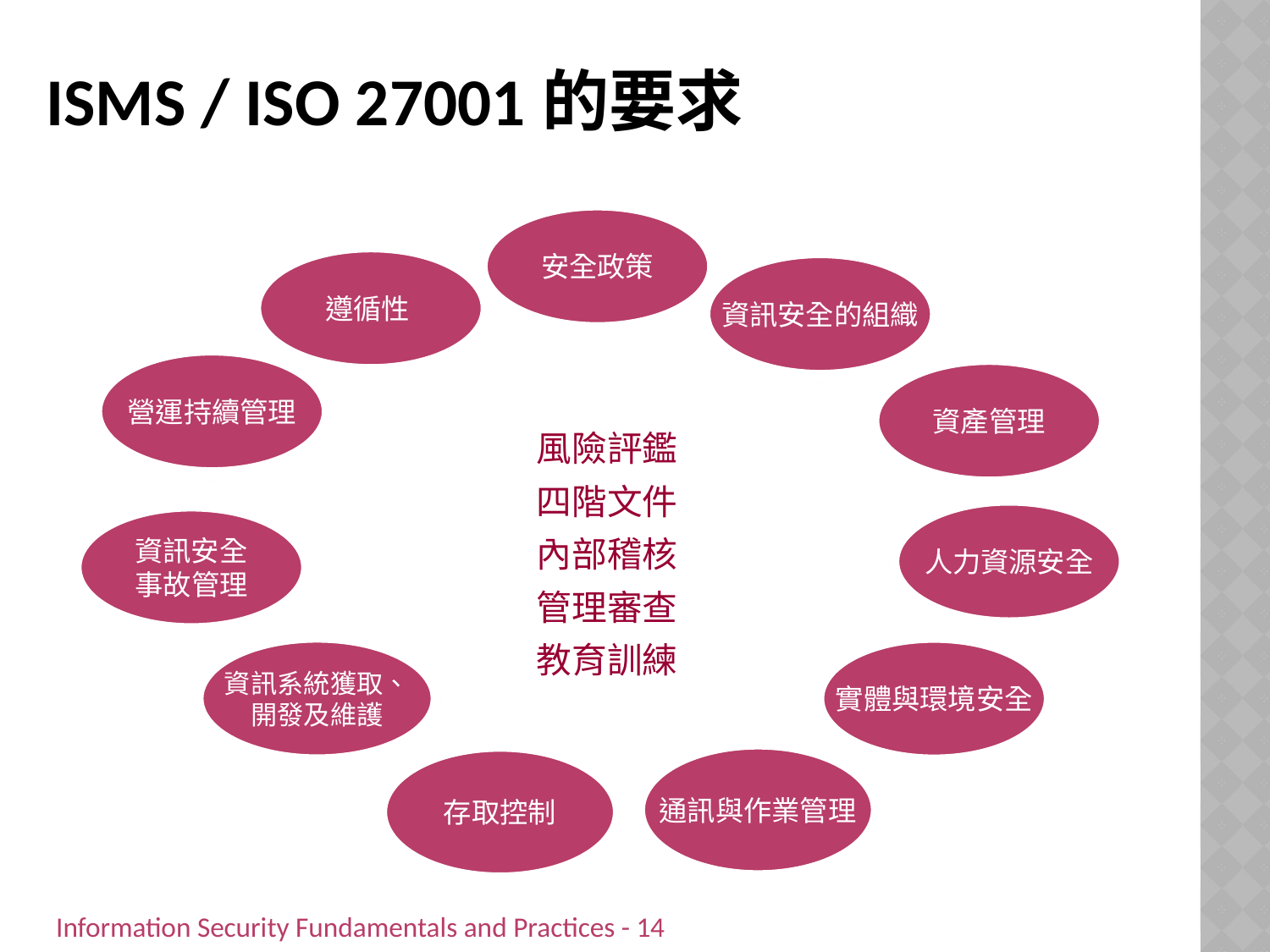

# ISMS / ISO 27001的要求
安全政策
遵循性
資訊安全的組織
營運持續管理
資產管理
人力資源安全
資訊安全
事故管理
資訊系統獲取、
開發及維護
實體與環境安全
通訊與作業管理
存取控制
風險評鑑
四階文件
內部稽核
管理審查
教育訓練